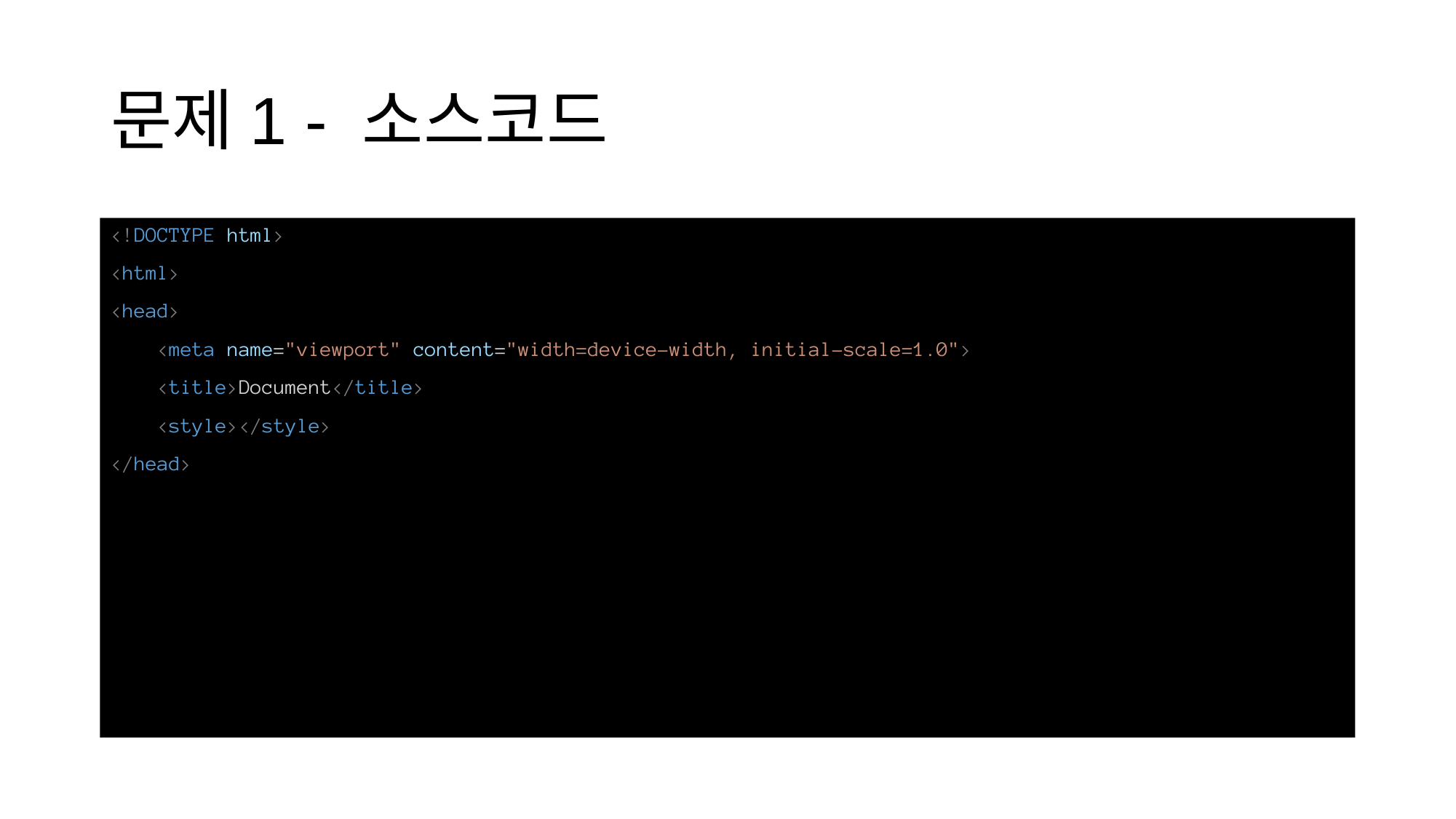

# 문제1 - 소스코드
<!DOCTYPE html>
<html>
<head>
    <meta name="viewport" content="width=device-width, initial-scale=1.0">
    <title>Document</title>
    <style></style>
</head>